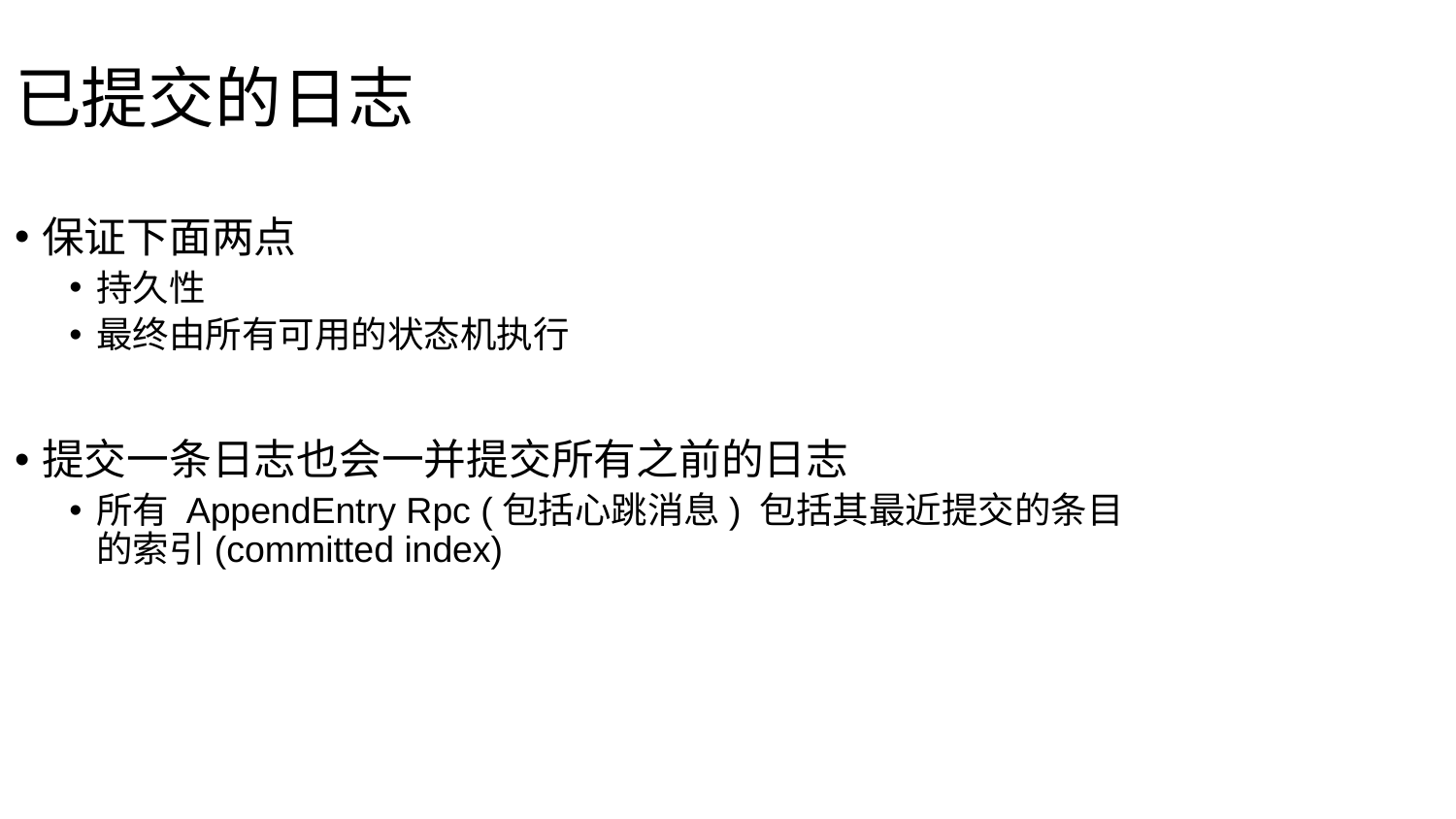

已提交的日志
保证下面两点
持久性
最终由所有可用的状态机执行

提交一条日志也会一并提交所有之前的日志
所有 AppendEntry Rpc (包括心跳消息) 包括其最近提交的条目的索引(committed index)